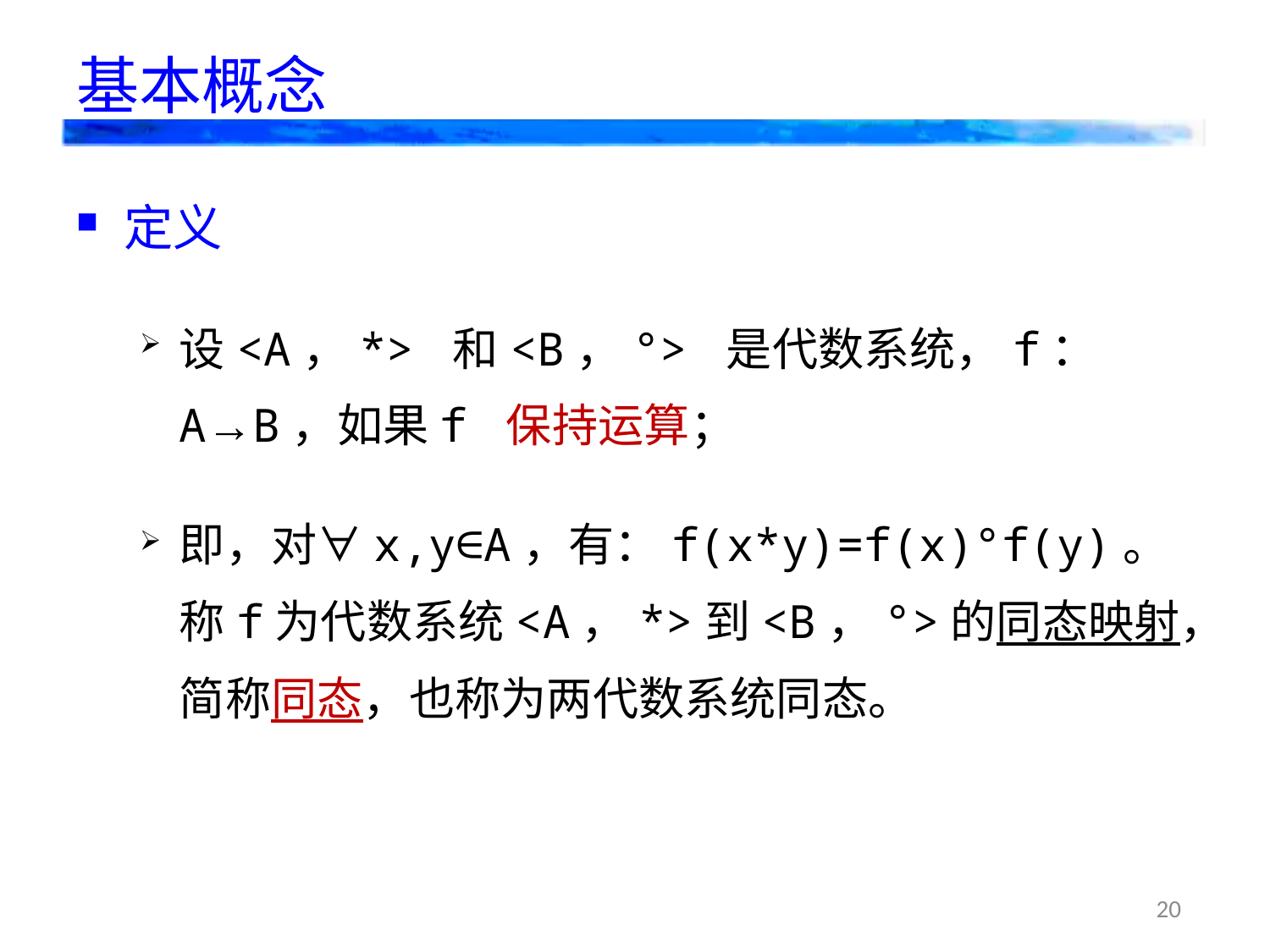

# 基本概念
定义
设<A，*> 和<B，°> 是代数系统，f：A→B，如果f 保持运算；
即，对∀x,y∈A，有：f(x*y)=f(x)°f(y)。称f为代数系统<A，*>到<B，°>的同态映射，简称同态，也称为两代数系统同态。
20